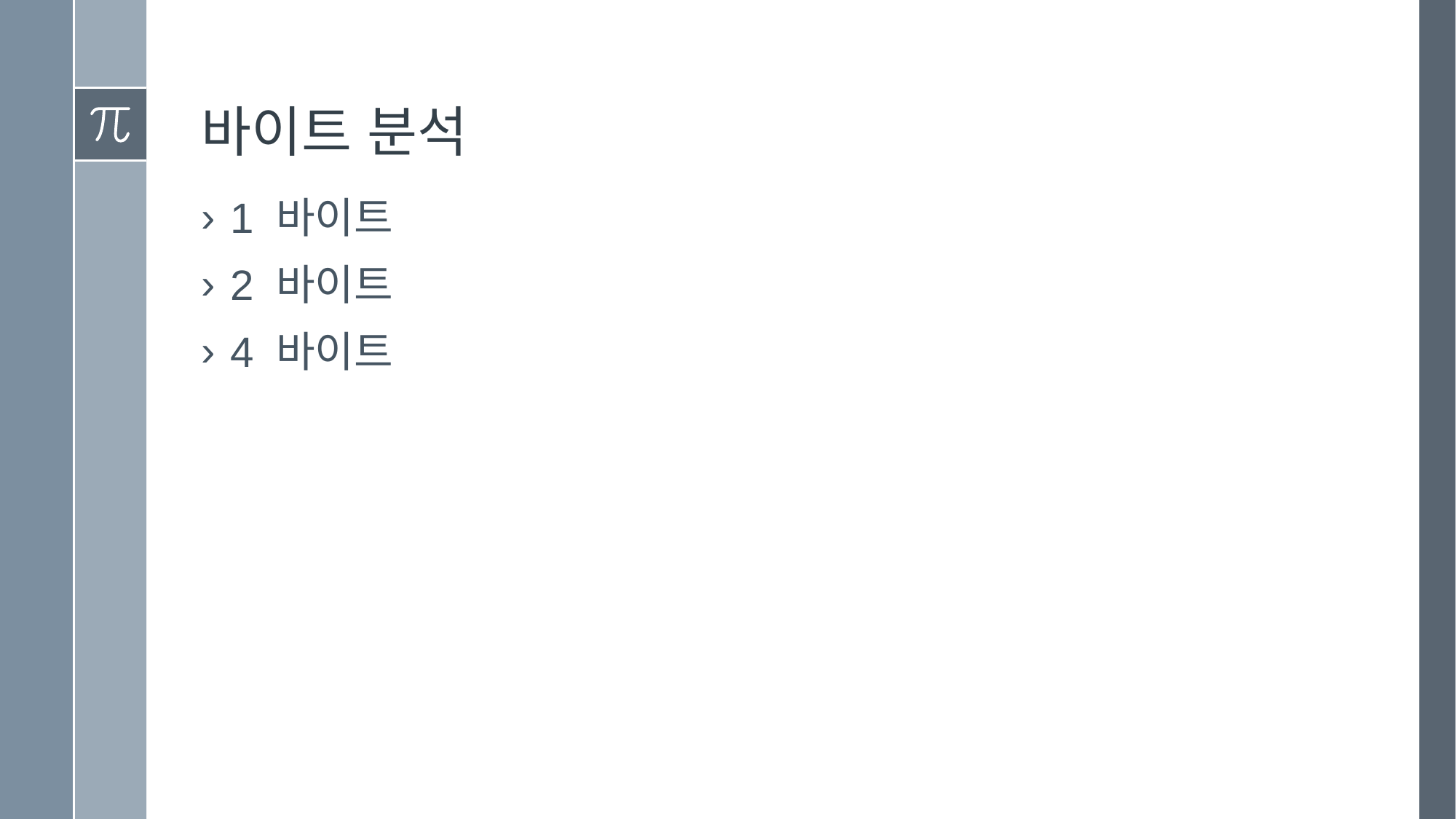

# 바이트 분석
1 바이트
2 바이트
4 바이트